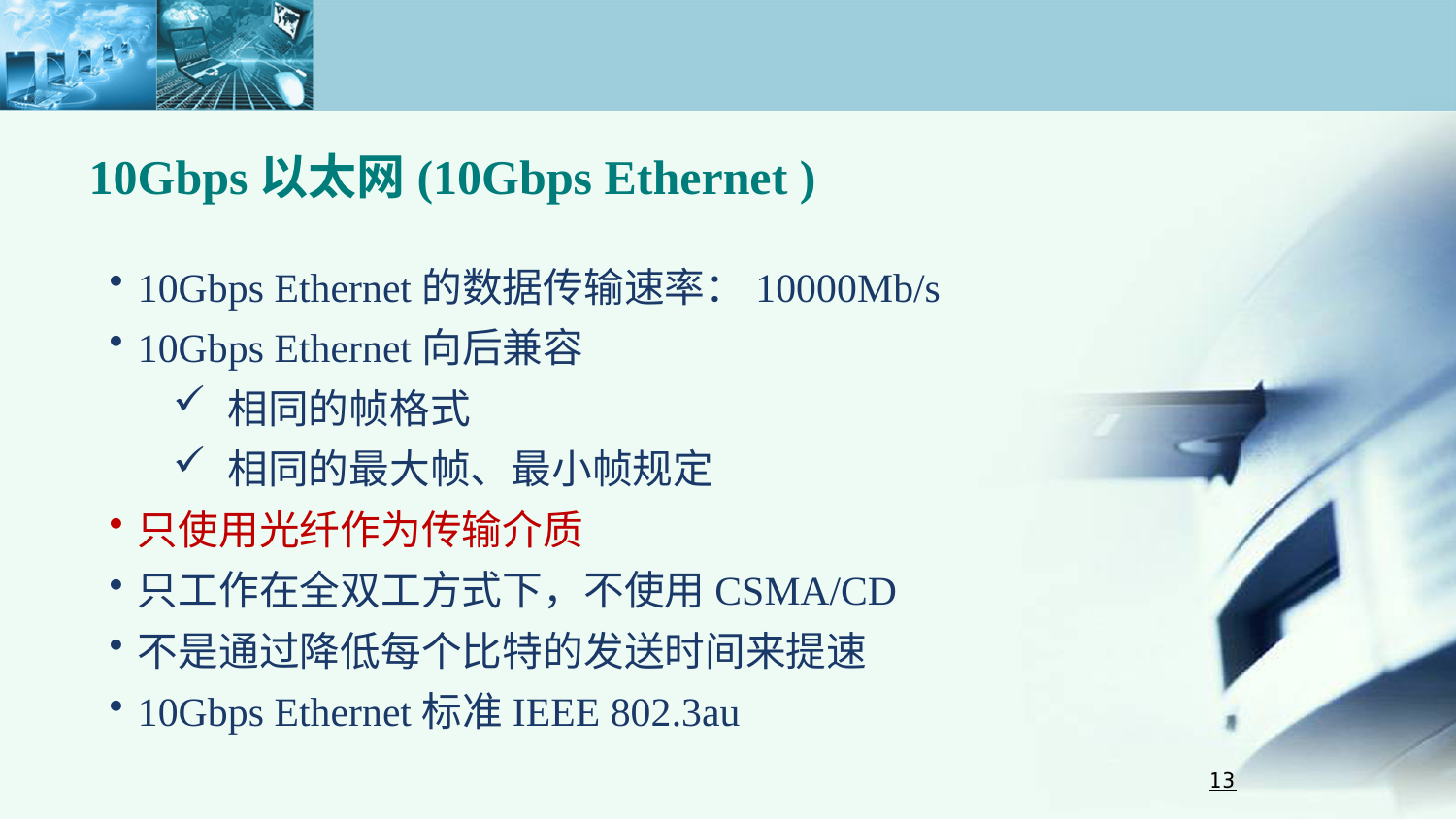

10Gbps以太网(10Gbps Ethernet )
10Gbps Ethernet的数据传输速率：10000Mb/s
10Gbps Ethernet向后兼容
相同的帧格式
相同的最大帧、最小帧规定
只使用光纤作为传输介质
只工作在全双工方式下，不使用CSMA/CD
不是通过降低每个比特的发送时间来提速
10Gbps Ethernet标准IEEE 802.3au
13